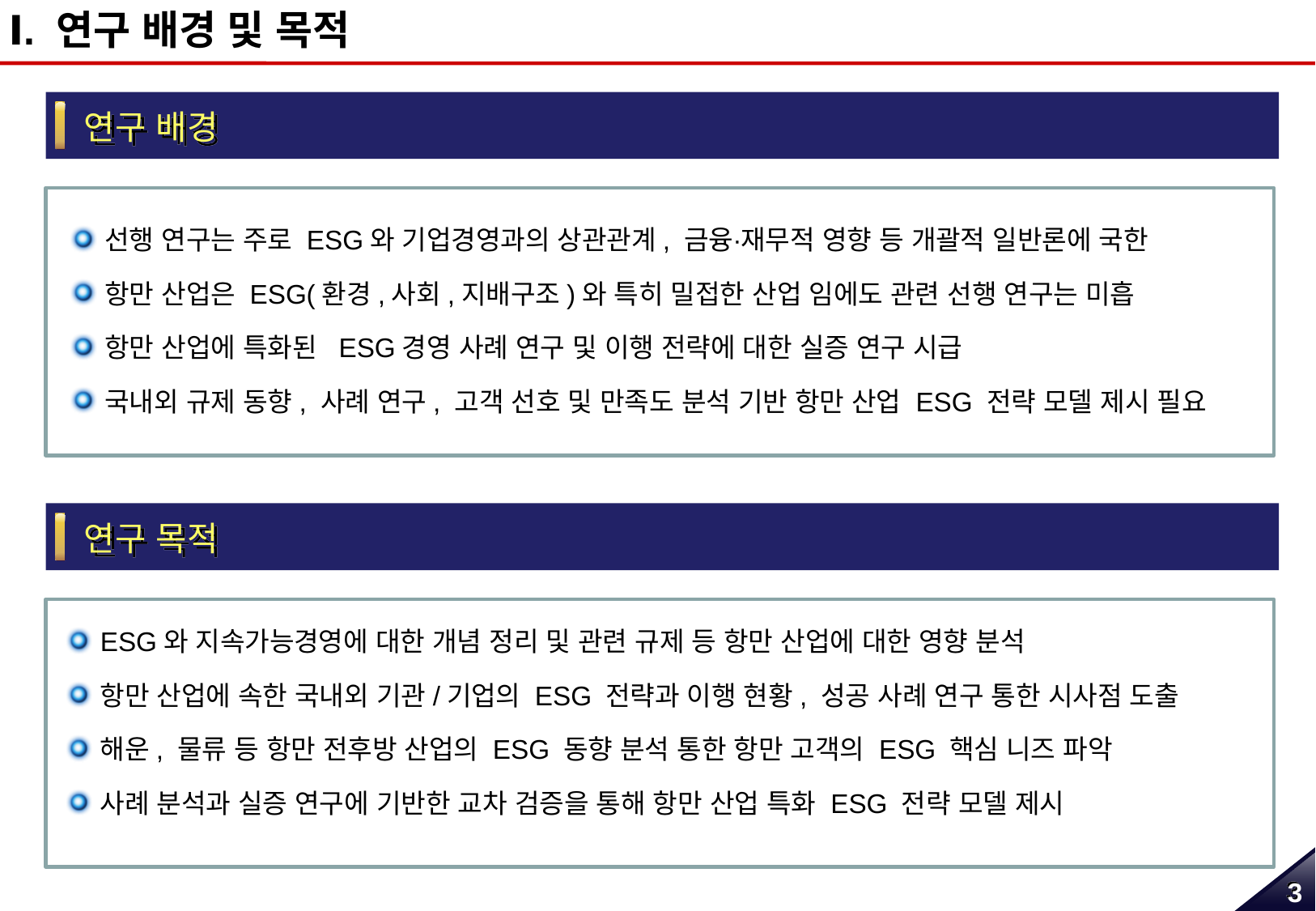

Ⅰ. 연구 배경 및 목적

연구 배경

선행 연구는 주로 ESG와 기업경영과의 상관관계, 금융∙재무적 영향 등 개괄적 일반론에 국한
항만 산업은 ESG(환경,사회,지배구조)와 특히 밀접한 산업 임에도 관련 선행 연구는 미흡
항만 산업에 특화된  ESG경영 사례 연구 및 이행 전략에 대한 실증 연구 시급
국내외 규제 동향, 사례 연구, 고객 선호 및 만족도 분석 기반 항만 산업 ESG 전략 모델 제시 필요

연구 목적

ESG와 지속가능경영에 대한 개념 정리 및 관련 규제 등 항만 산업에 대한 영향 분석
항만 산업에 속한 국내외 기관/기업의 ESG 전략과 이행 현황, 성공 사례 연구 통한 시사점 도출
해운, 물류 등 항만 전후방 산업의 ESG 동향 분석 통한 항만 고객의 ESG 핵심 니즈 파악
사례 분석과 실증 연구에 기반한 교차 검증을 통해 항만 산업 특화 ESG 전략 모델 제시

3